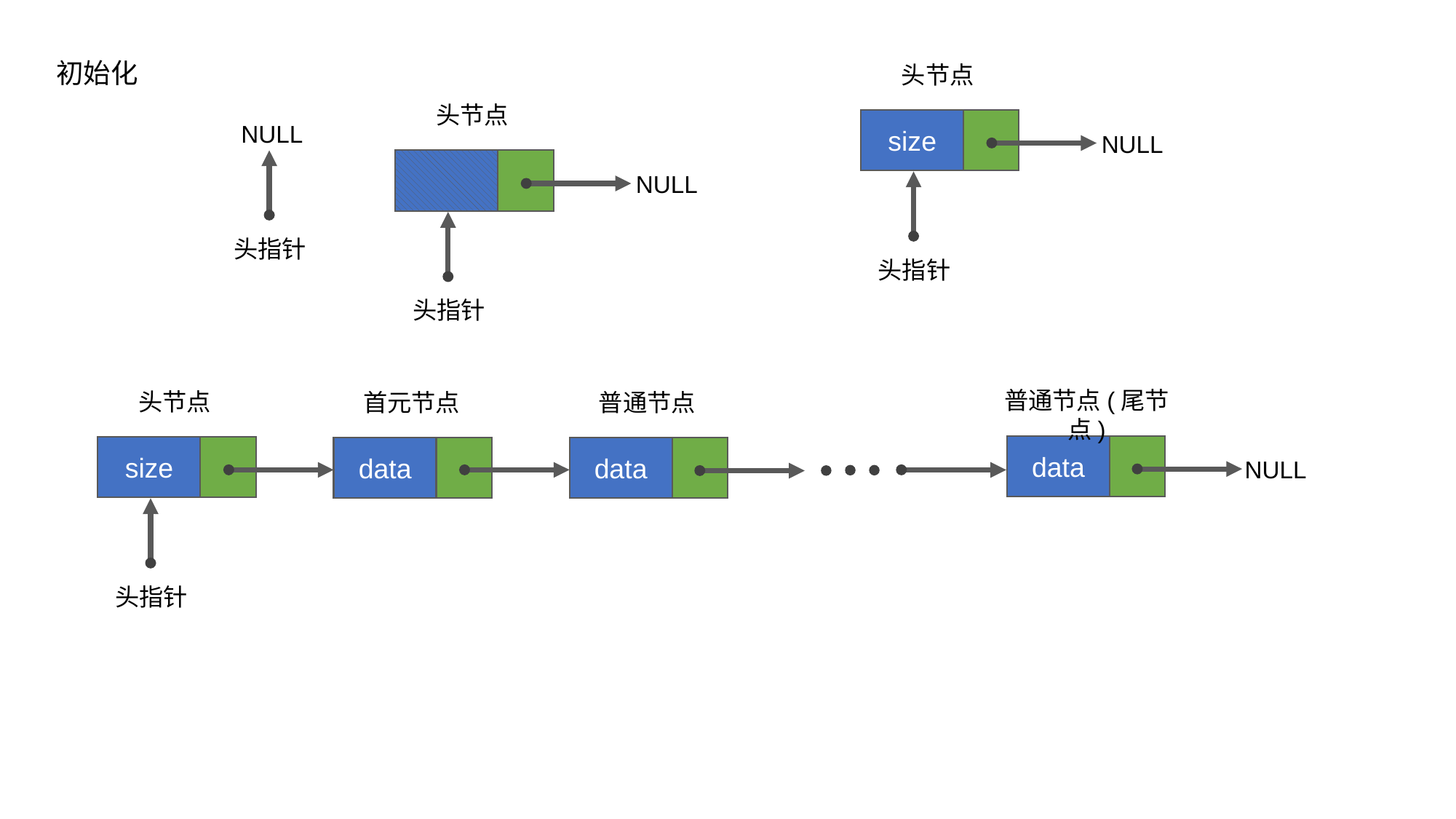

初始化
头节点
size

NULL

头指针
头节点

NULL

头指针
NULL

头指针
普通节点(尾节点)
头节点
首元节点
普通节点
data

size

data

data

NULL

头指针